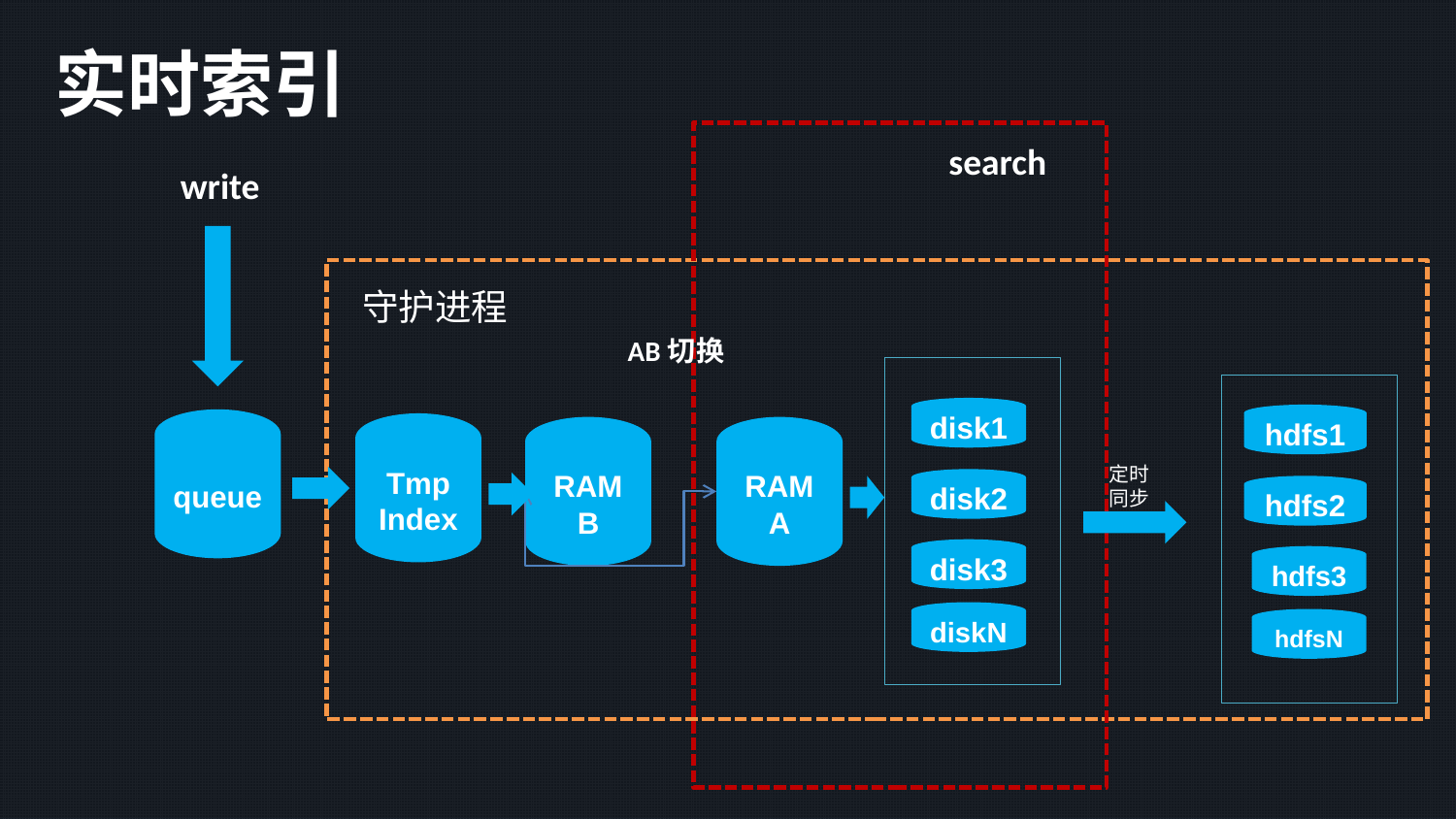

实时索引

search
write

守护进程
AB切换

disk1
hdfs1
queue
Tmp Index
RAM
B
RAM A
定时同步

disk2

hdfs2

disk3
hdfs3
diskN
hdfsN